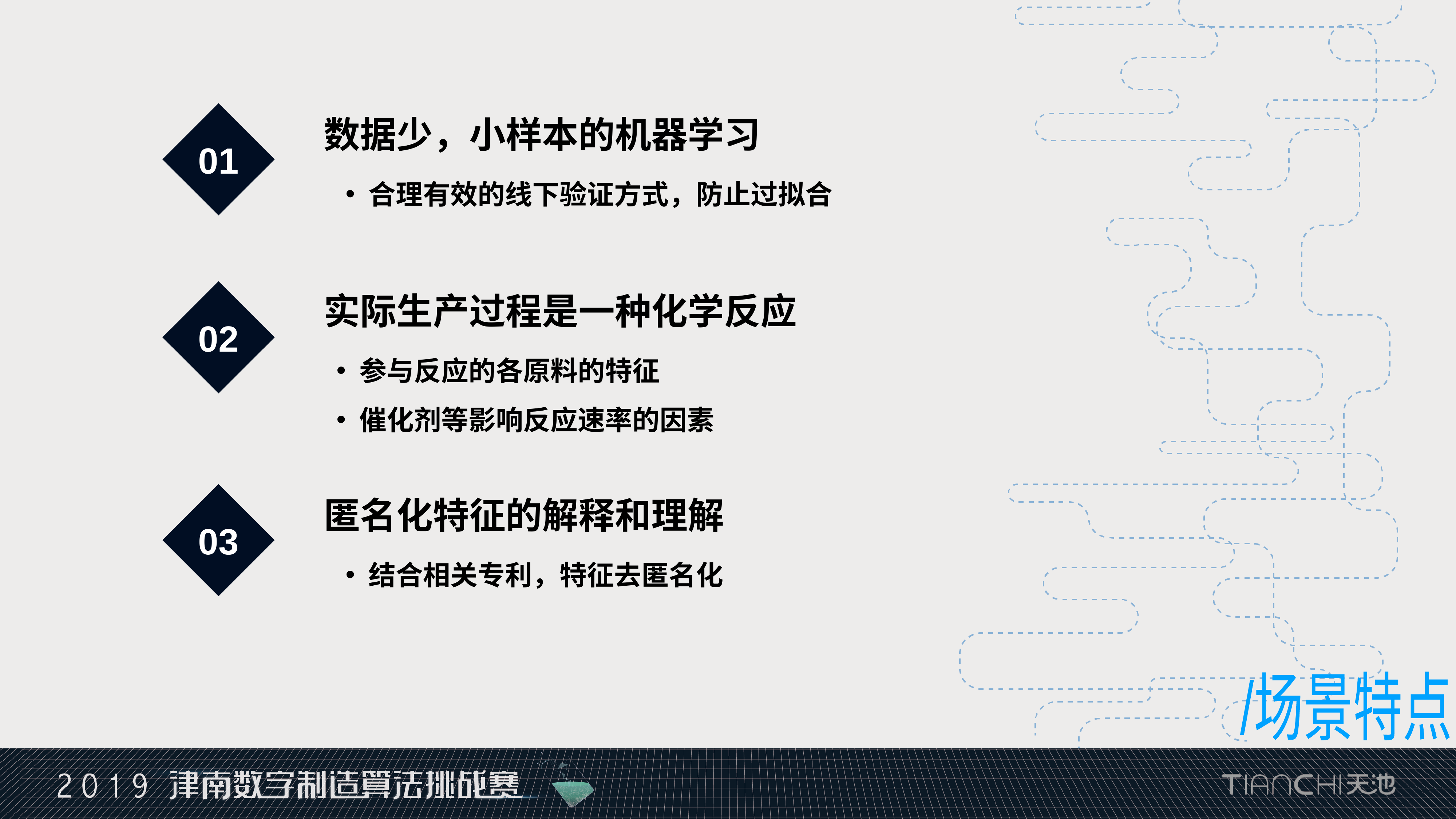

01
数据少，小样本的机器学习
 合理有效的线下验证方式，防止过拟合
02
实际生产过程是一种化学反应
 参与反应的各原料的特征
 催化剂等影响反应速率的因素
03
匿名化特征的解释和理解
 结合相关专利，特征去匿名化
/场景特点